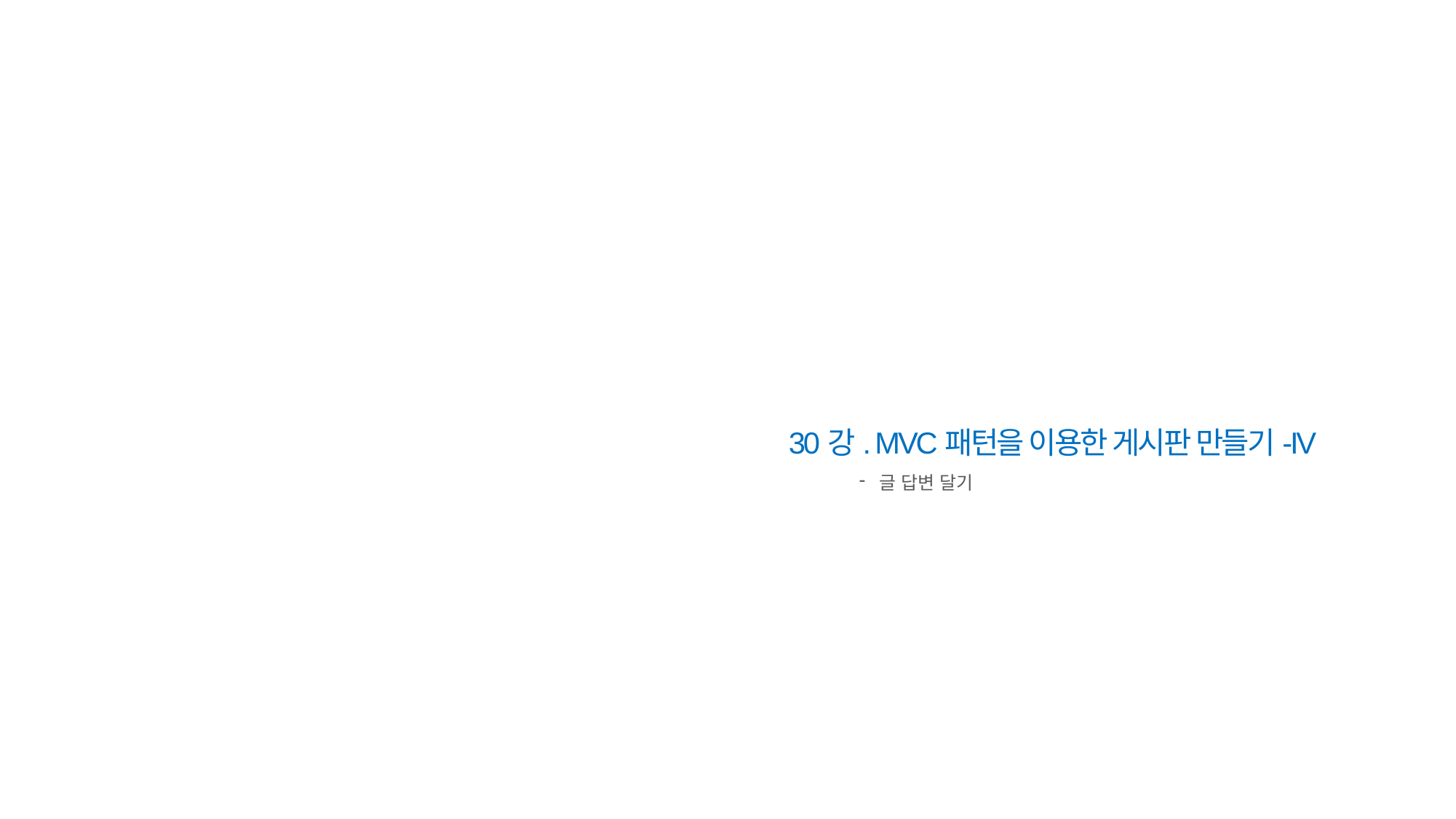

30강. MVC패턴을 이용한 게시판 만들기-IV
글 답변 달기